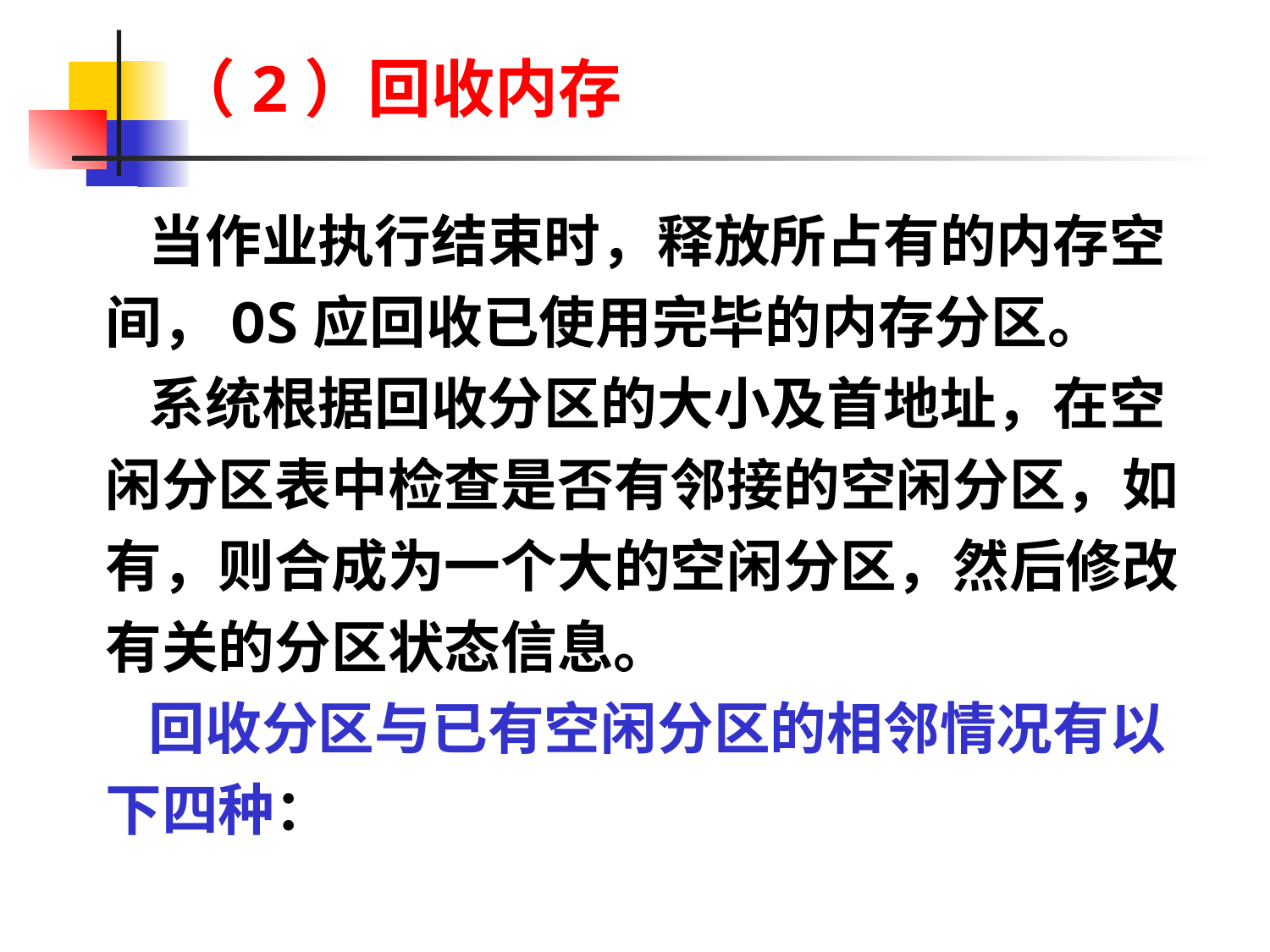

# （2）回收内存
      当作业执行结束时，释放所占有的内存空间，OS应回收已使用完毕的内存分区。
      系统根据回收分区的大小及首地址，在空闲分区表中检查是否有邻接的空闲分区，如有，则合成为一个大的空闲分区，然后修改有关的分区状态信息。
      回收分区与已有空闲分区的相邻情况有以下四种：